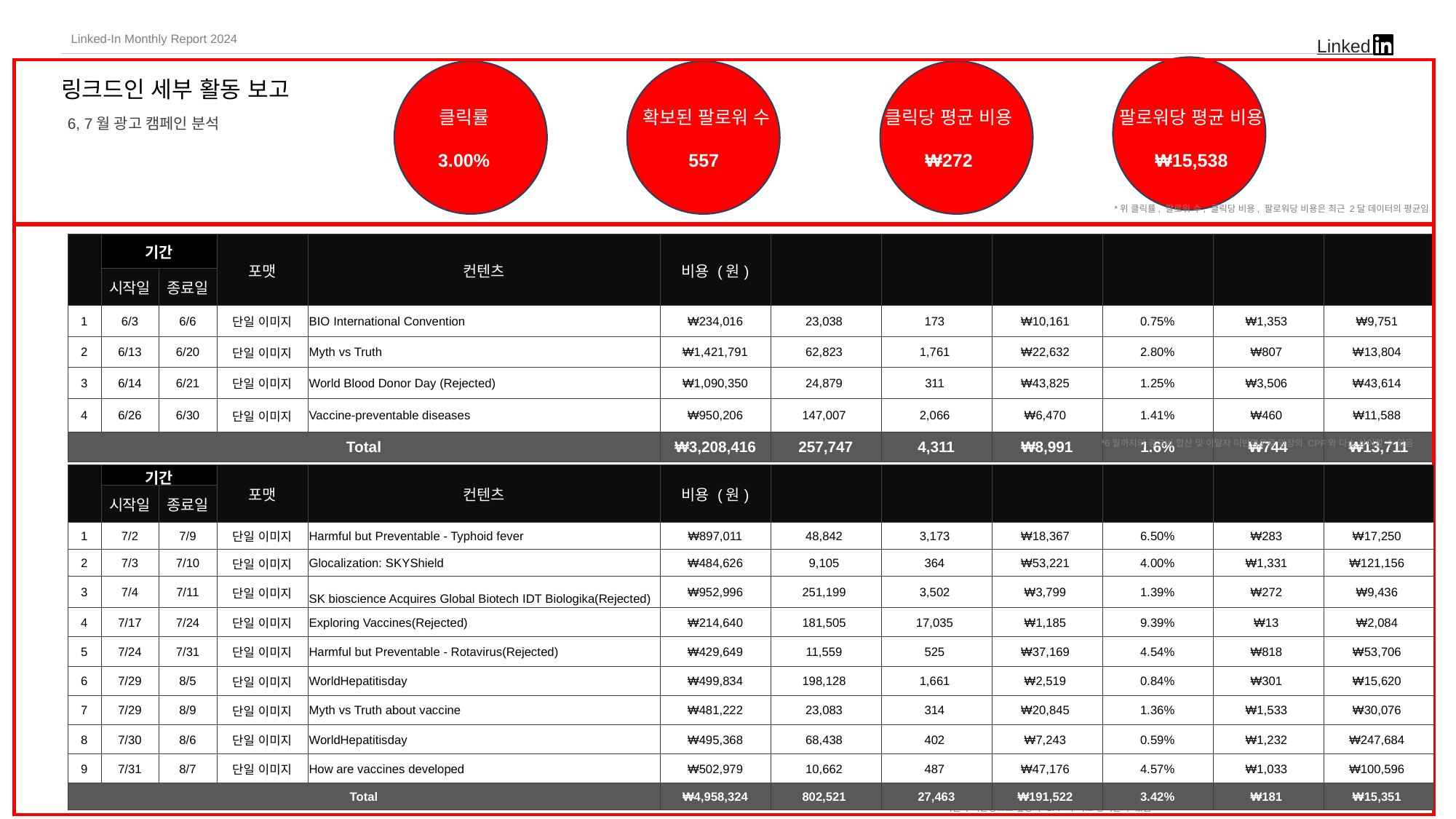

링크드인 세부 활동 보고
| 클릭률 | 확보된 팔로워 수 | 클릭당 평균 비용 | 팔로워당 평균 비용 |
| --- | --- | --- | --- |
| 3.00% | 557 | ₩272 | ₩15,538 |
6, 7월 광고 캠페인 분석
*위 클릭률, 팔로워 수, 클릭당 비용, 팔로워당 비용은 최근 2달 데이터의 평균임

| No | 기간 |  | 포맷 | 컨텐츠 | 비용 (원) | Impressions | Clicks | Average CPM | Average CTR | Average CPC | Average CPF |
| --- | --- | --- | --- | --- | --- | --- | --- | --- | --- | --- | --- |
|  | 시작일 | 종료일 |  |  |  |  |  |  |  |  |  |
| 1 | 6/3 | 6/6 | 단일 이미지 | BIO International Convention | ₩234,016 | 23,038 | 173 | ₩10,161 | 0.75% | ₩1,353 | ₩9,751 |
| 2 | 6/13 | 6/20 | 단일 이미지 | Myth vs Truth | ₩1,421,791 | 62,823 | 1,761 | ₩22,632 | 2.80% | ₩807 | ₩13,804 |
| 3 | 6/14 | 6/21 | 단일 이미지 | World Blood Donor Day (Rejected) | ₩1,090,350 | 24,879 | 311 | ₩43,825 | 1.25% | ₩3,506 | ₩43,614 |
| 4 | 6/26 | 6/30 | 단일 이미지 | Vaccine-preventable diseases | ₩950,206 | 147,007 | 2,066 | ₩6,470 | 1.41% | ₩460 | ₩11,588 |
| Total |  |  |  |  | ₩3,208,416 | 257,747 | 4,311 | ₩8,991 | 1.6% | ₩744 | ₩13,711 |
*6월까지의 광고비 합산 및 이탈자 미반영으로 앞장의 CPF와 다소 상이할 수 있음
| No | 기간 |  | 포맷 | 컨텐츠 | 비용 (원) | Impressions | Clicks | Average CPM | Average CTR | Average CPC | Average CPF |
| --- | --- | --- | --- | --- | --- | --- | --- | --- | --- | --- | --- |
|  | 시작일 | 종료일 |  |  |  |  |  |  |  |  |  |
| 1 | 7/2 | 7/9 | 단일 이미지 | Harmful but Preventable - Typhoid fever | ₩897,011 | 48,842 | 3,173 | ₩18,367 | 6.50% | ₩283 | ₩17,250 |
| 2 | 7/3 | 7/10 | 단일 이미지 | Glocalization: SKYShield | ₩484,626 | 9,105 | 364 | ₩53,221 | 4.00% | ₩1,331 | ₩121,156 |
| 3 | 7/4 | 7/11 | 단일 이미지 | SK bioscience Acquires Global Biotech IDT Biologika(Rejected) | ₩952,996 | 251,199 | 3,502 | ₩3,799 | 1.39% | ₩272 | ₩9,436 |
| 4 | 7/17 | 7/24 | 단일 이미지 | Exploring Vaccines(Rejected) | ₩214,640 | 181,505 | 17,035 | ₩1,185 | 9.39% | ₩13 | ₩2,084 |
| 5 | 7/24 | 7/31 | 단일 이미지 | Harmful but Preventable - Rotavirus(Rejected) | ₩429,649 | 11,559 | 525 | ₩37,169 | 4.54% | ₩818 | ₩53,706 |
| 6 | 7/29 | 8/5 | 단일 이미지 | WorldHepatitisday | ₩499,834 | 198,128 | 1,661 | ₩2,519 | 0.84% | ₩301 | ₩15,620 |
| 7 | 7/29 | 8/9 | 단일 이미지 | Myth vs Truth about vaccine | ₩481,222 | 23,083 | 314 | ₩20,845 | 1.36% | ₩1,533 | ₩30,076 |
| 8 | 7/30 | 8/6 | 단일 이미지 | WorldHepatitisday | ₩495,368 | 68,438 | 402 | ₩7,243 | 0.59% | ₩1,232 | ₩247,684 |
| 9 | 7/31 | 8/7 | 단일 이미지 | How are vaccines developed | ₩502,979 | 10,662 | 487 | ₩47,176 | 4.57% | ₩1,033 | ₩100,596 |
| Total |  |  |  |  | ₩4,958,324 | 802,521 | 27,463 | ₩191,522 | 3.42% | ₩181 | ₩15,351 |
*이탈자 미반영으로 앞장의 CPF와 다소 상이할 수 있음